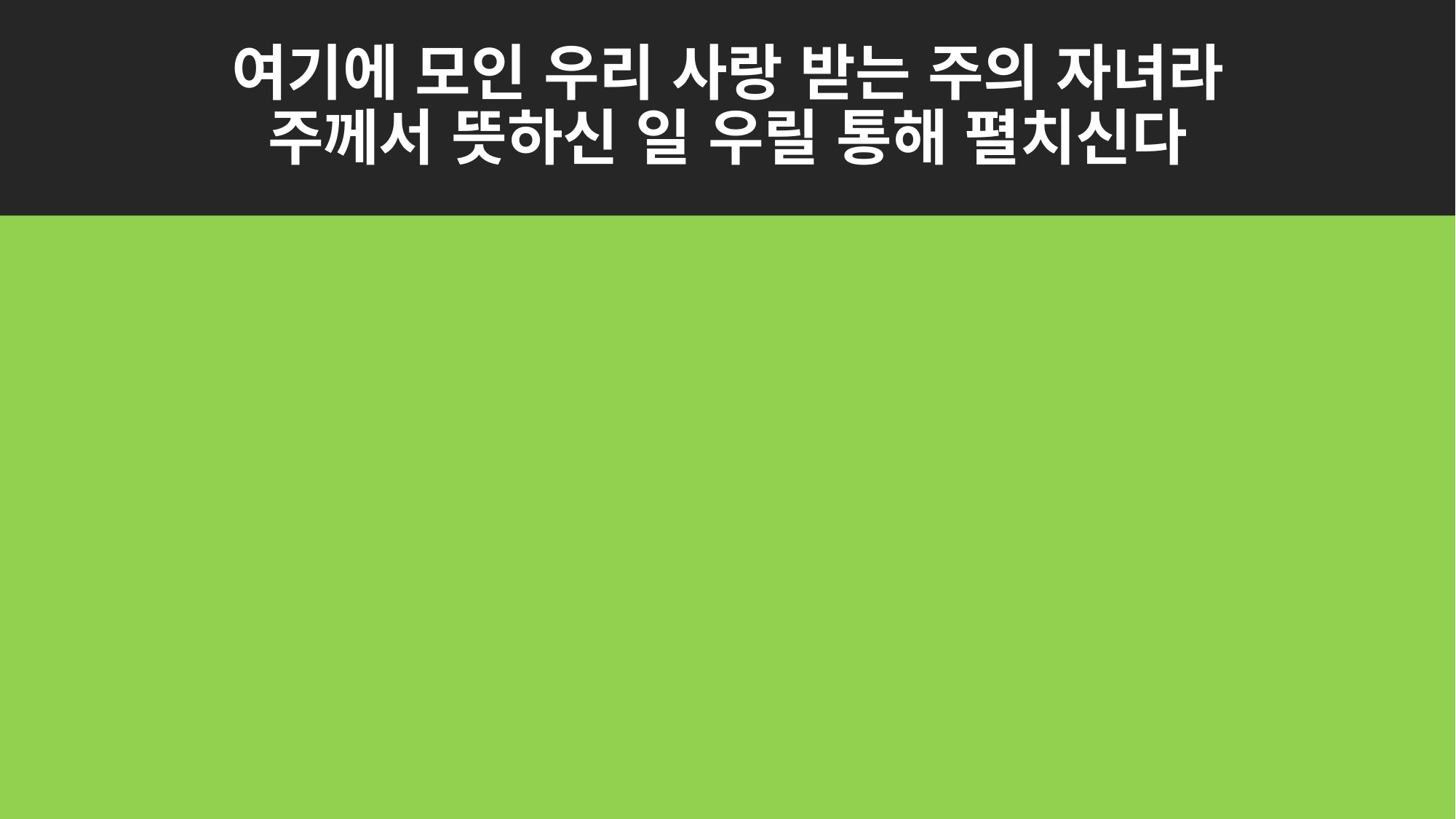

# 여기에 모인 우리 사랑 받는 주의 자녀라 주께서 뜻하신 일 우릴 통해 펼치신다